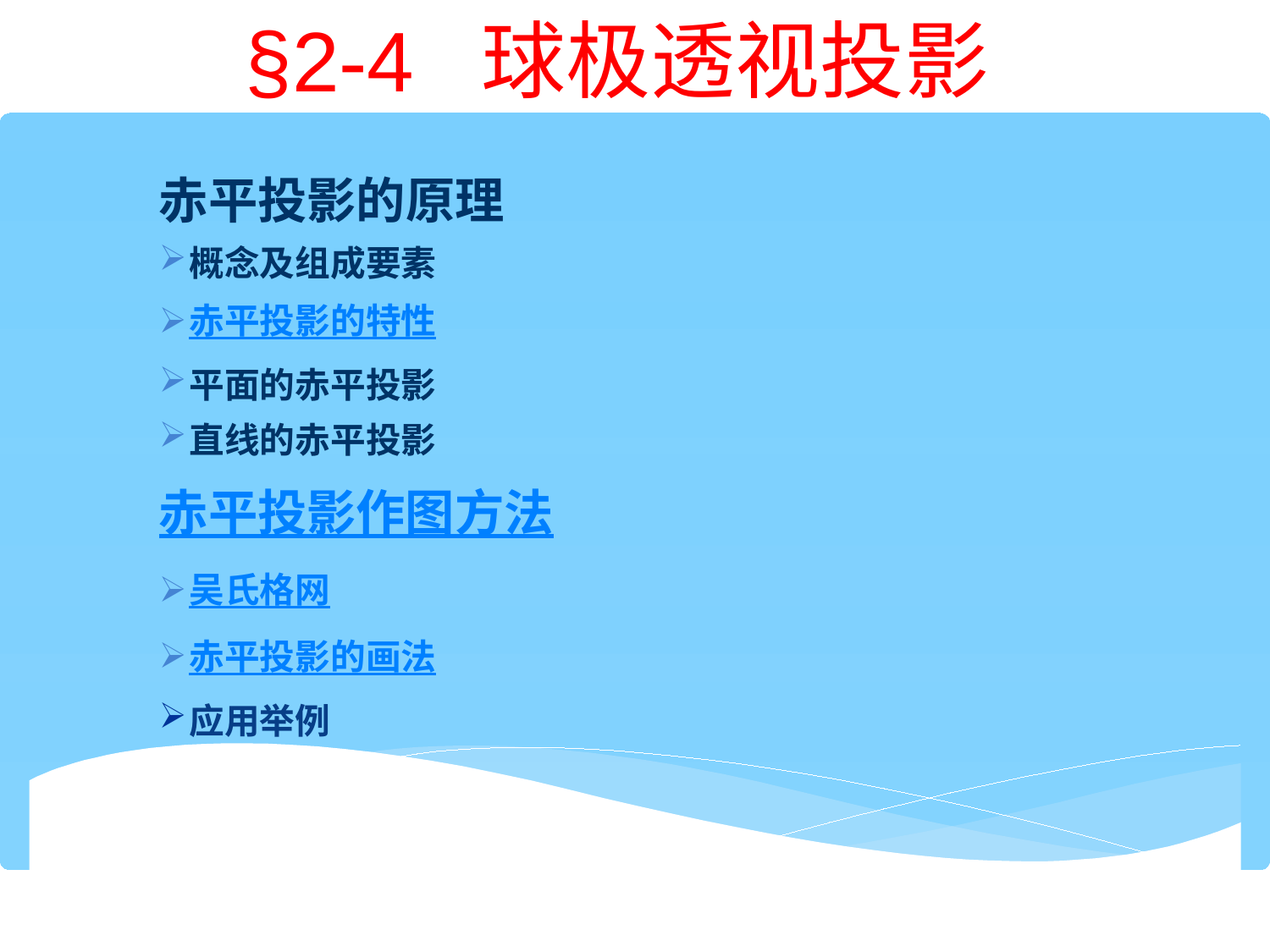

§2-4  球极透视投影
赤平投影的原理
概念及组成要素
赤平投影的特性
平面的赤平投影
直线的赤平投影
赤平投影作图方法
吴氏格网
赤平投影的画法
应用举例